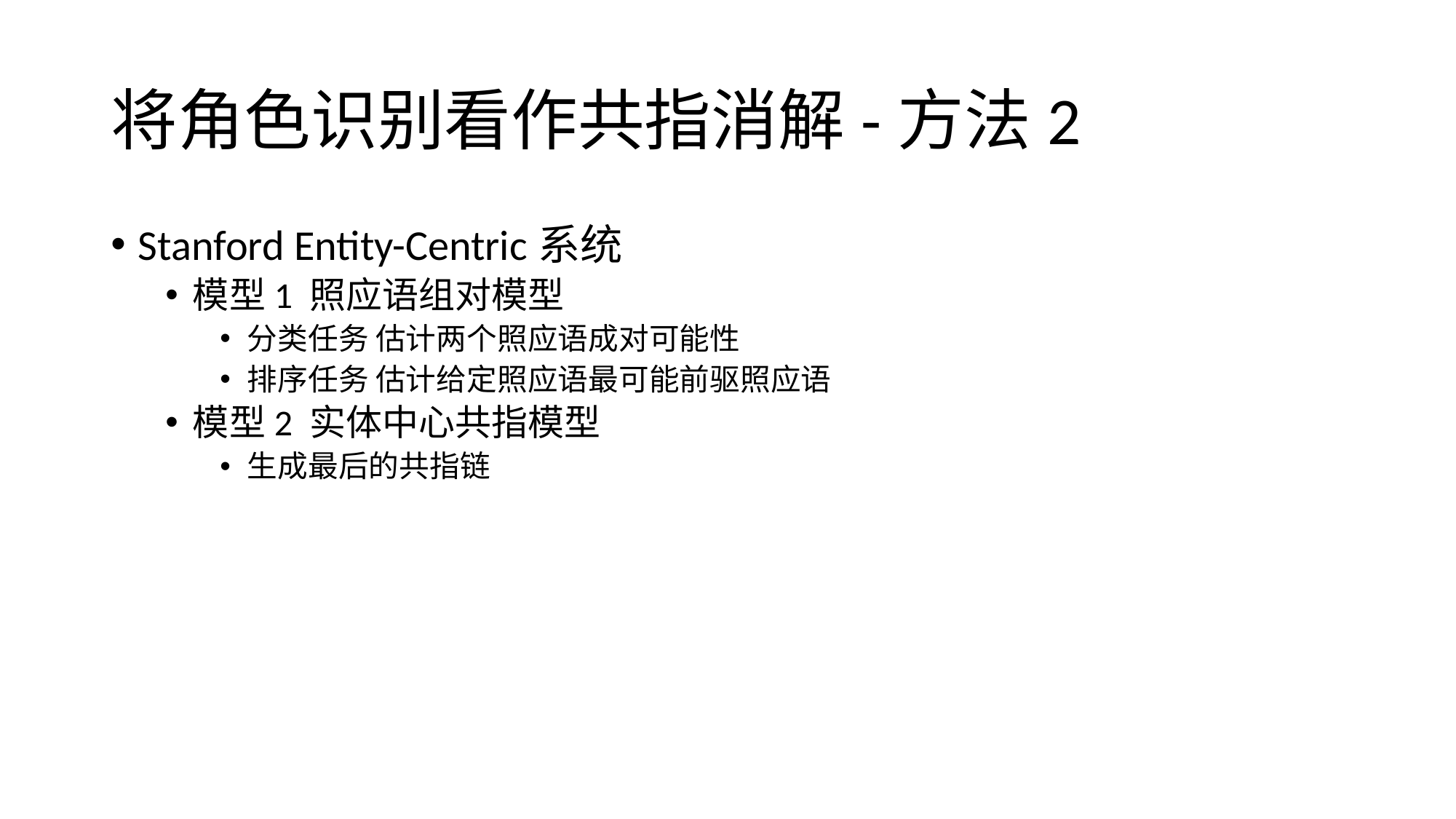

# 将角色识别看作共指消解-方法2
Stanford Entity-Centric系统
模型1 照应语组对模型
分类任务 估计两个照应语成对可能性
排序任务 估计给定照应语最可能前驱照应语
模型2 实体中心共指模型
生成最后的共指链